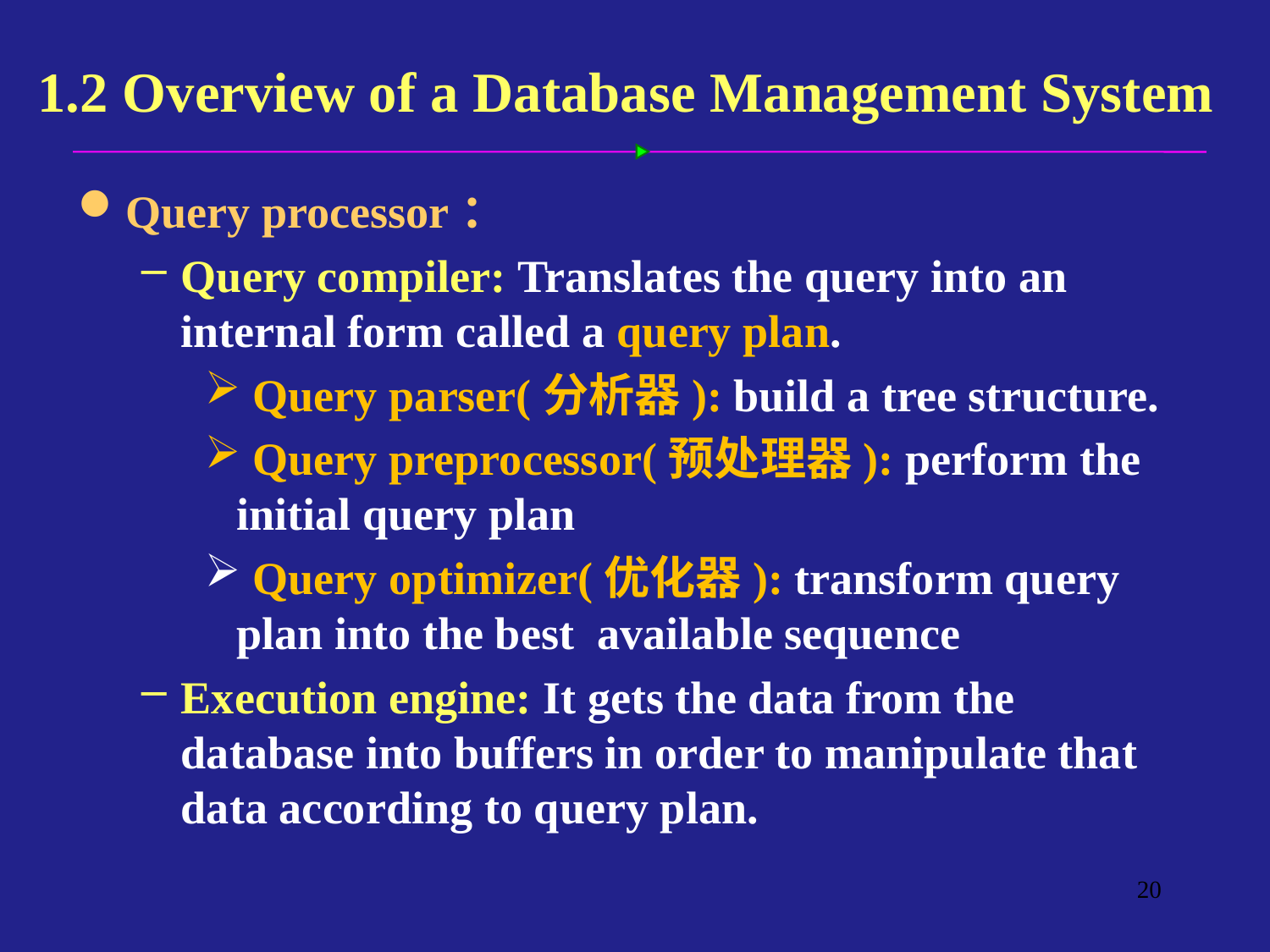

# 1.2 Overview of a Database Management System

Query processor：
Query compiler: Translates the query into an internal form called a query plan.
 Query parser(分析器): build a tree structure.
 Query preprocessor(预处理器): perform the initial query plan
 Query optimizer(优化器): transform query plan into the best  available sequence
Execution engine: It gets the data from the database into buffers in order to manipulate that data according to query plan.

20